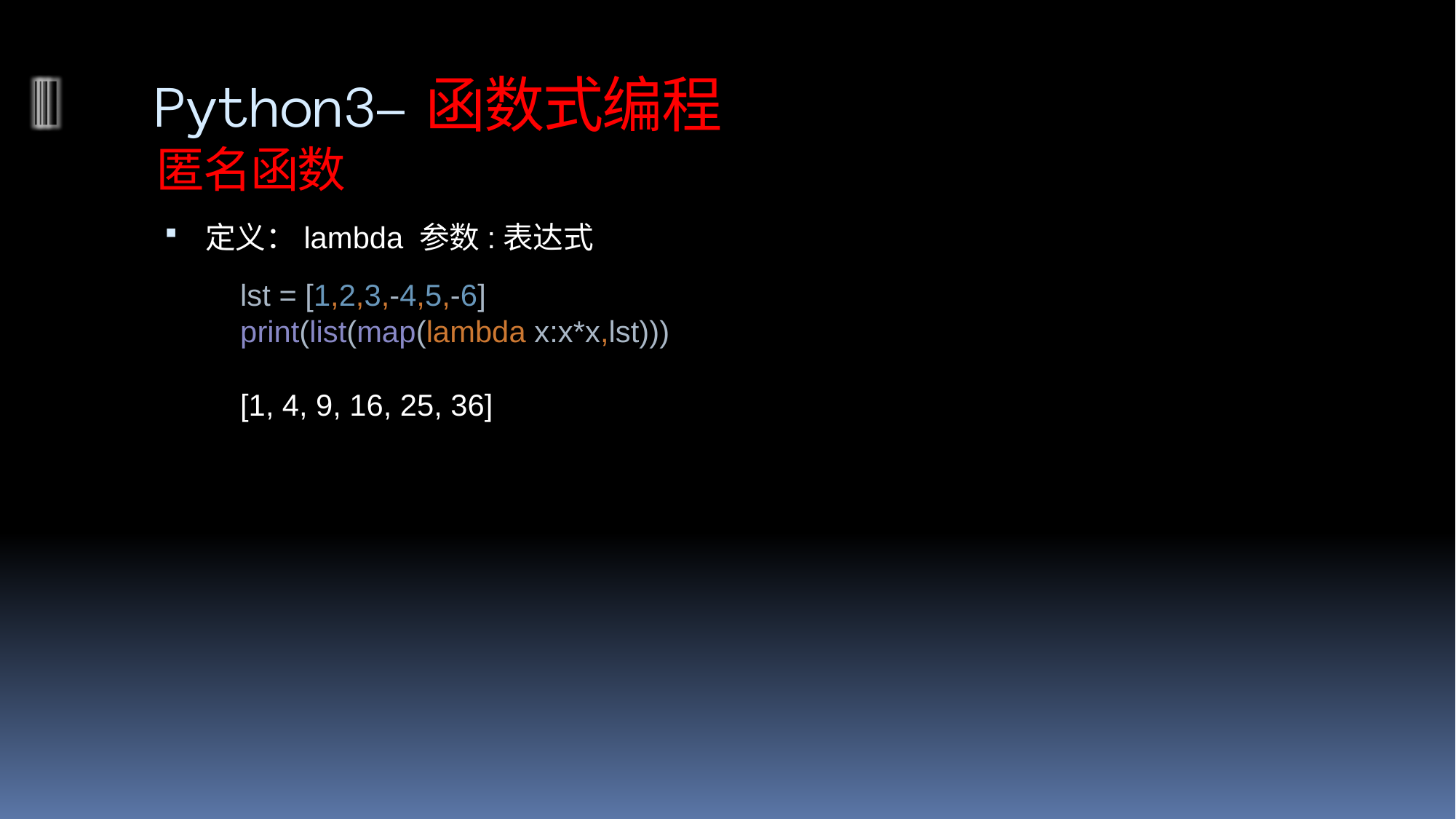

# Python3-函数式编程 匿名函数
定义：lambda 参数:表达式

lst = [1,2,3,-4,5,-6]
print(list(map(lambda x:x*x,lst)))

[1, 4, 9, 16, 25, 36]